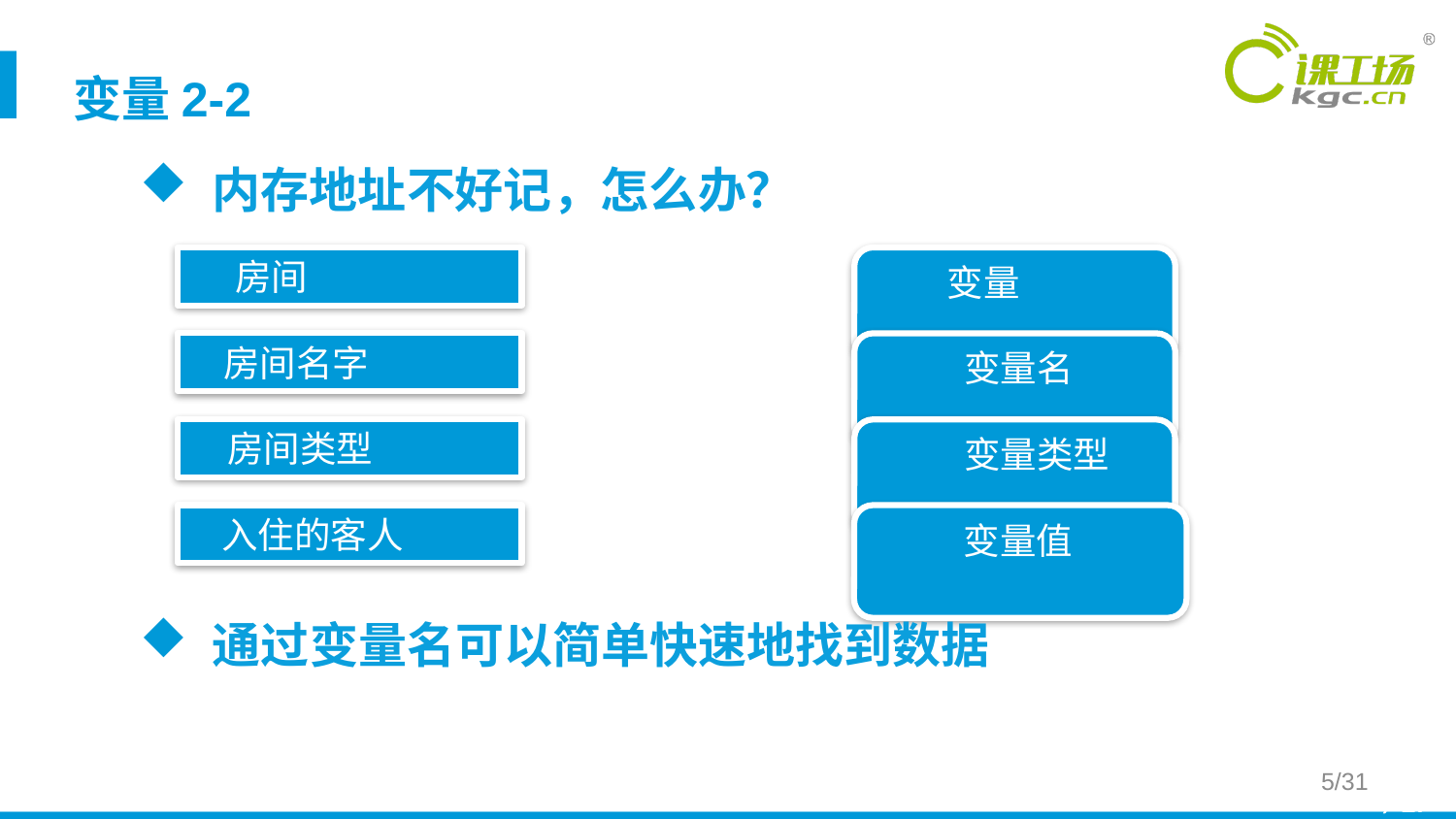

变量2-2
内存地址不好记，怎么办？
房间
变量
房间名字
 变量名
房间类型
 变量类型
入住的客人
 变量值
通过变量名可以简单快速地找到数据
5/31
* / 27